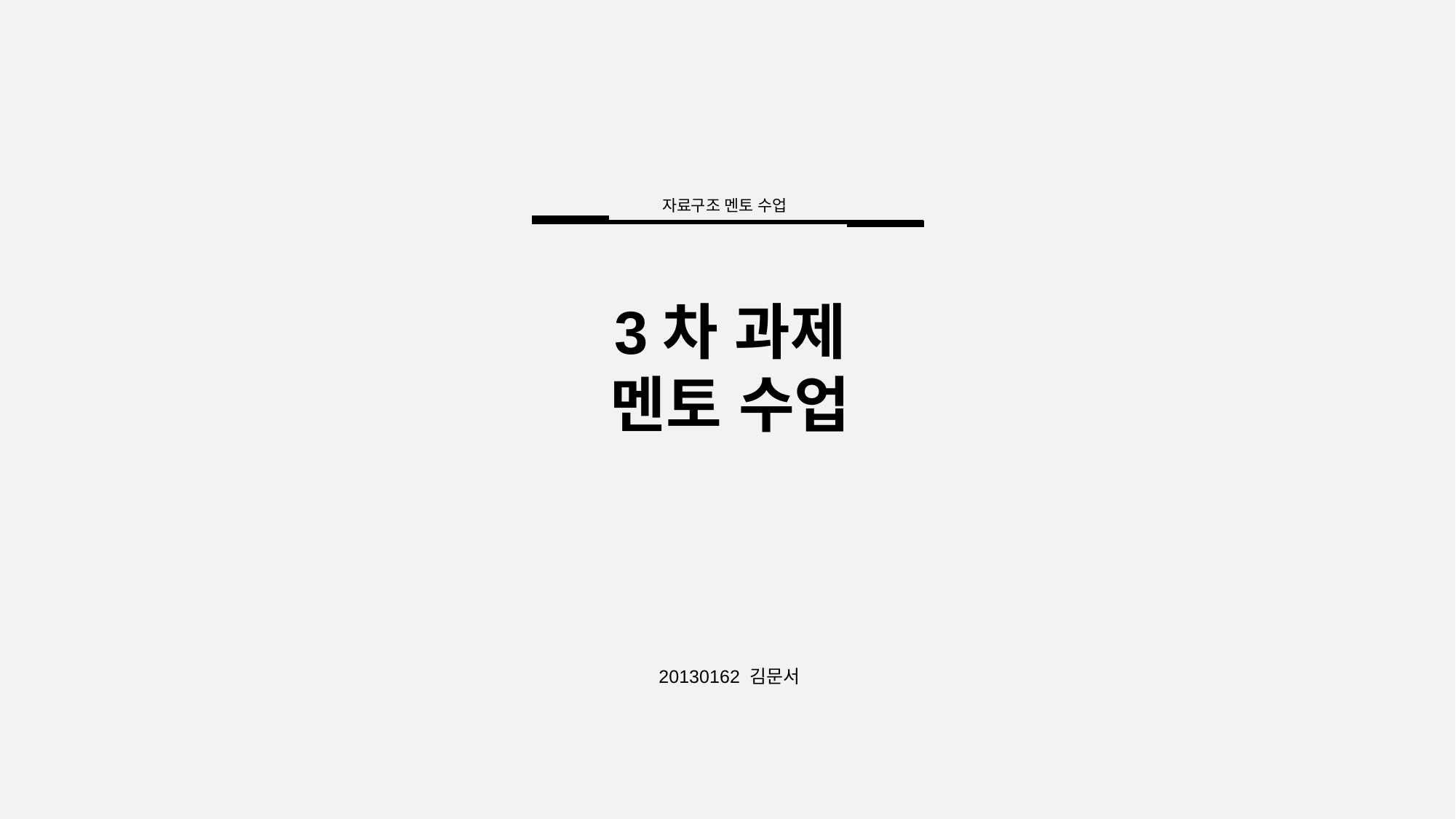

자료구조 멘토 수업

3차 과제
멘토 수업
20130162 김문서